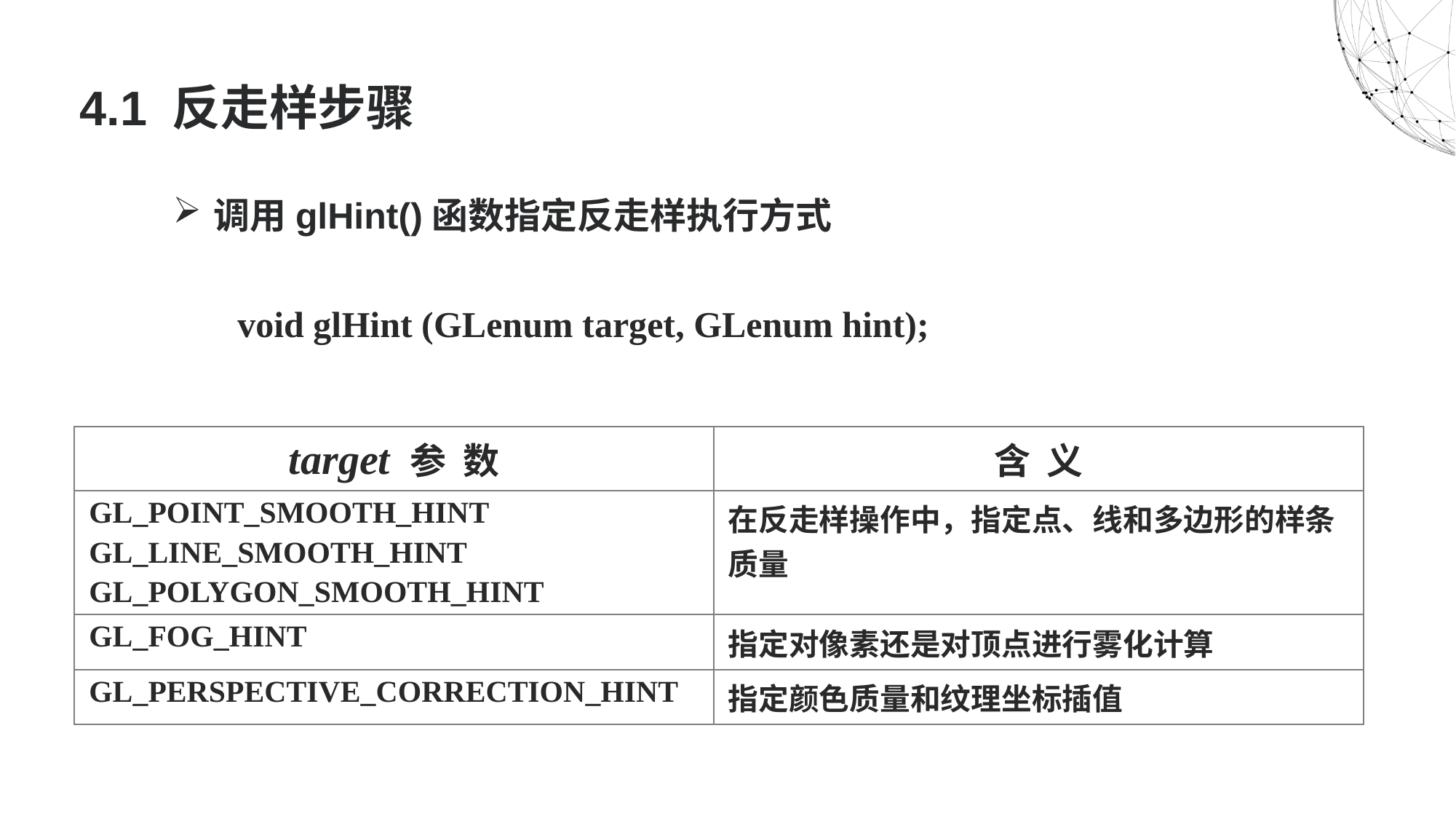

# 4.1 反走样步骤
调用glHint()函数指定反走样执行方式

void glHint (GLenum target, GLenum hint);
| target 参 数 | 含 义 |
| --- | --- |
| GL\_POINT\_SMOOTH\_HINT GL\_LINE\_SMOOTH\_HINT GL\_POLYGON\_SMOOTH\_HINT | 在反走样操作中，指定点、线和多边形的样条质量 |
| GL\_FOG\_HINT | 指定对像素还是对顶点进行雾化计算 |
| GL\_PERSPECTIVE\_CORRECTION\_HINT | 指定颜色质量和纹理坐标插值 |